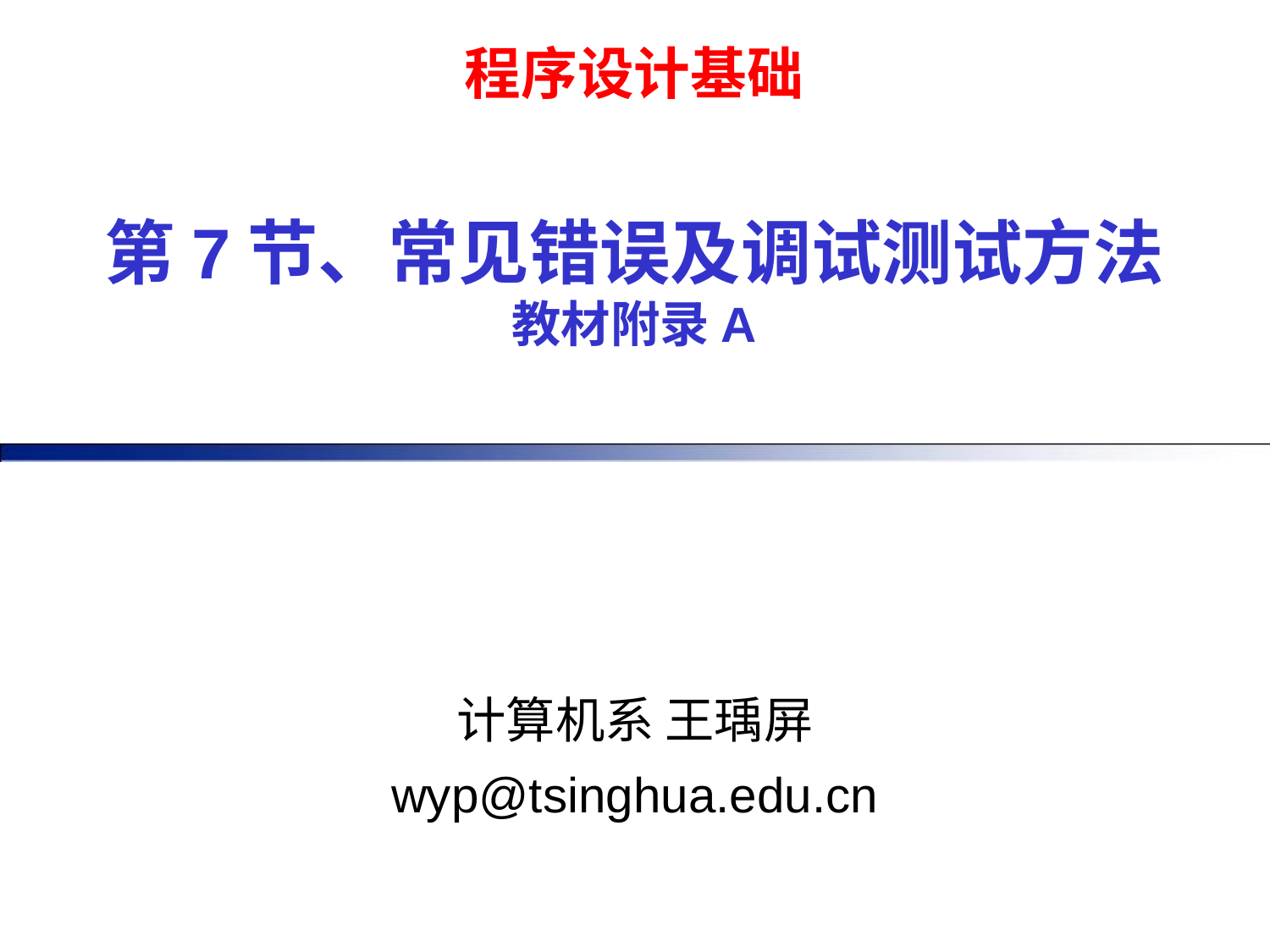

程序设计基础
# 第7节、常见错误及调试测试方法 教材附录A
计算机系 王瑀屏
wyp@tsinghua.edu.cn